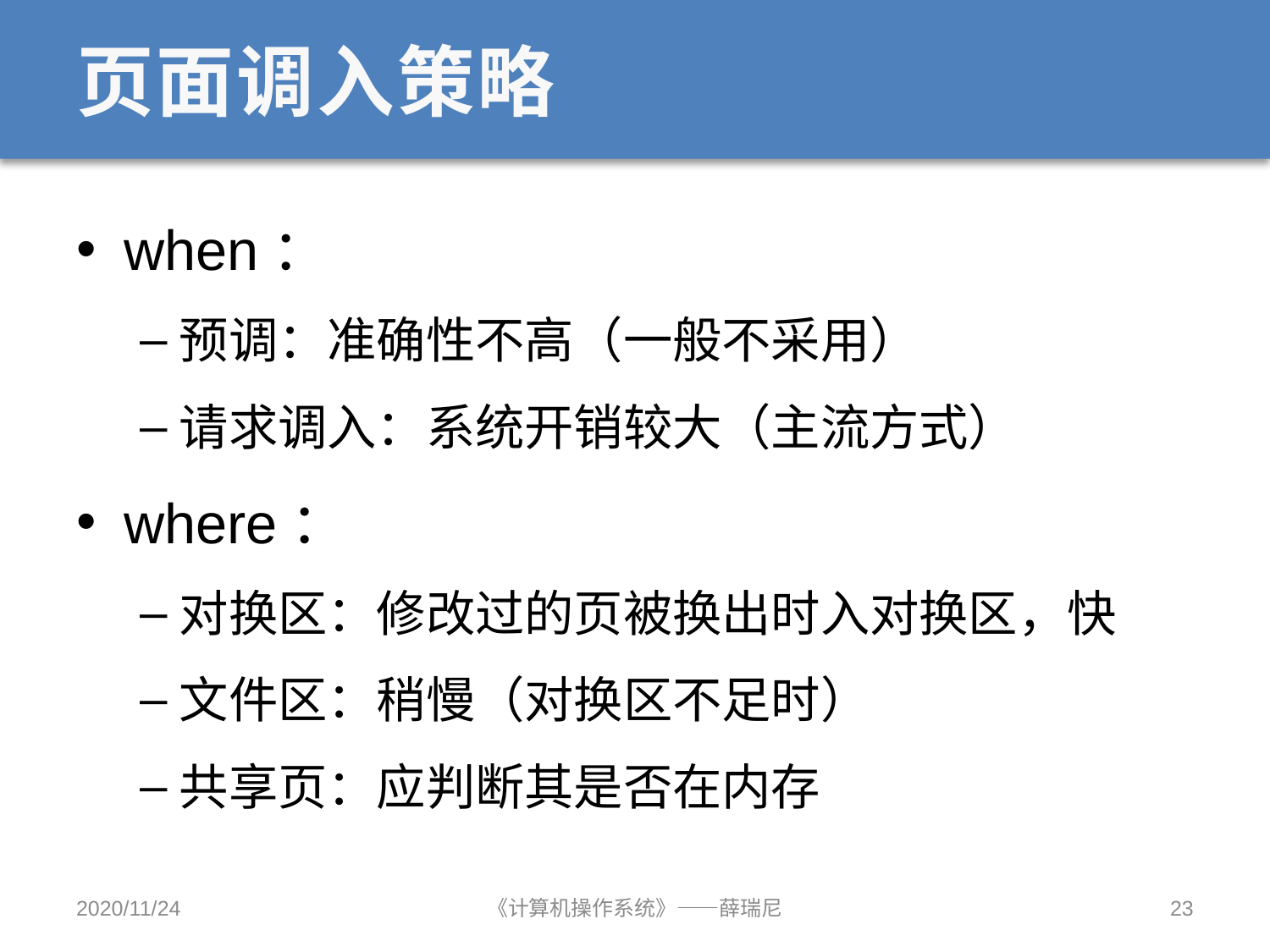

# 页面调入策略
when：
预调：准确性不高（一般不采用）
请求调入：系统开销较大（主流方式）
where：
对换区：修改过的页被换出时入对换区，快
文件区：稍慢（对换区不足时）
共享页：应判断其是否在内存
2020/11/24
《计算机操作系统》——薛瑞尼
23